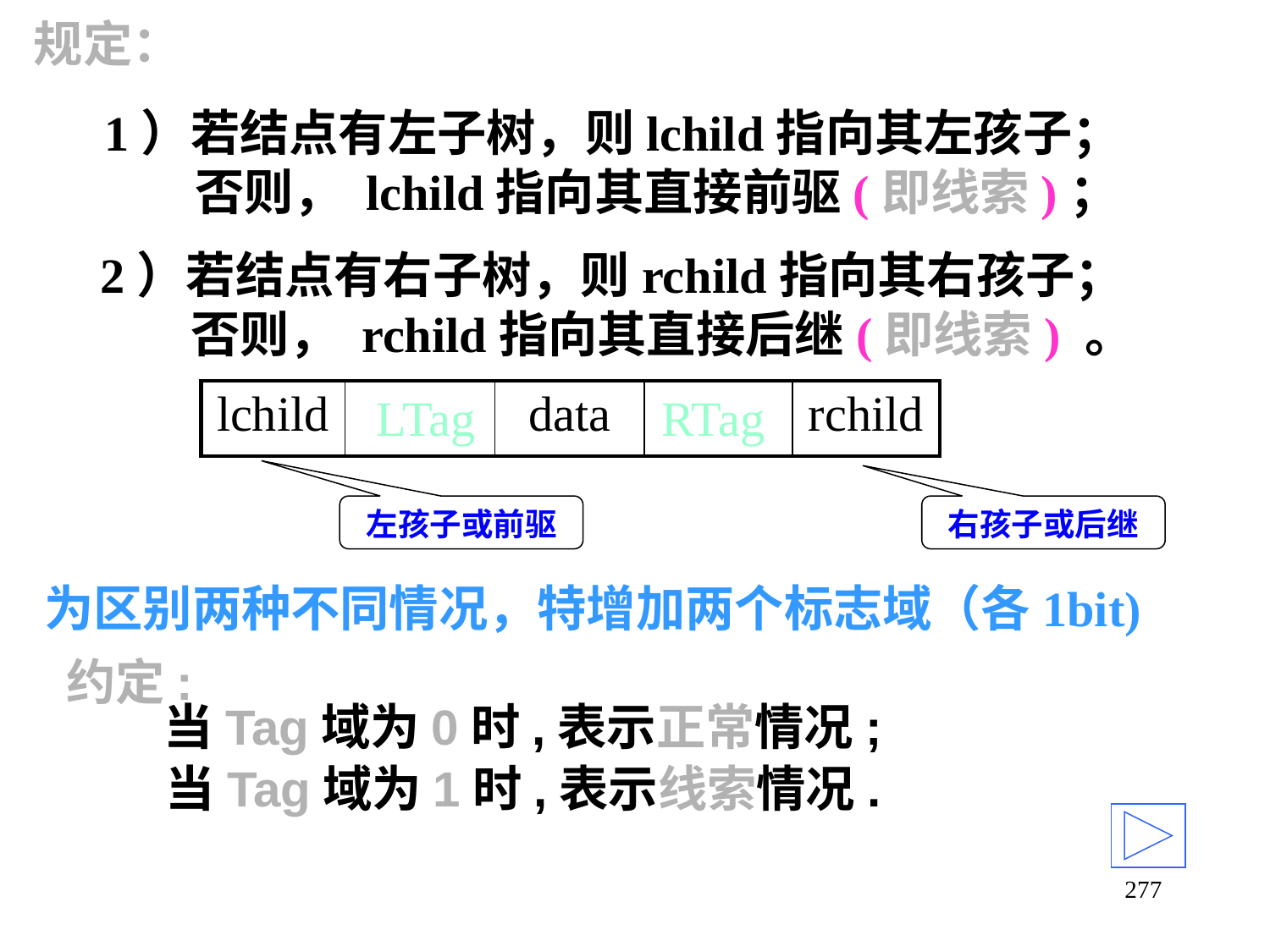

# 规定：
1）若结点有左子树，则lchild指向其左孩子；
       否则， lchild指向其直接前驱(即线索)；
2）若结点有右子树，则rchild指向其右孩子；
       否则， rchild指向其直接后继(即线索) 。
| lchild |  | data |  | rchild |
| --- | --- | --- | --- | --- |
LTag
RTag
左孩子或前驱
右孩子或后继
为区别两种不同情况，特增加两个标志域（各1bit)
约定:
当Tag域为0时,表示正常情况;
当Tag域为1时,表示线索情况.

277